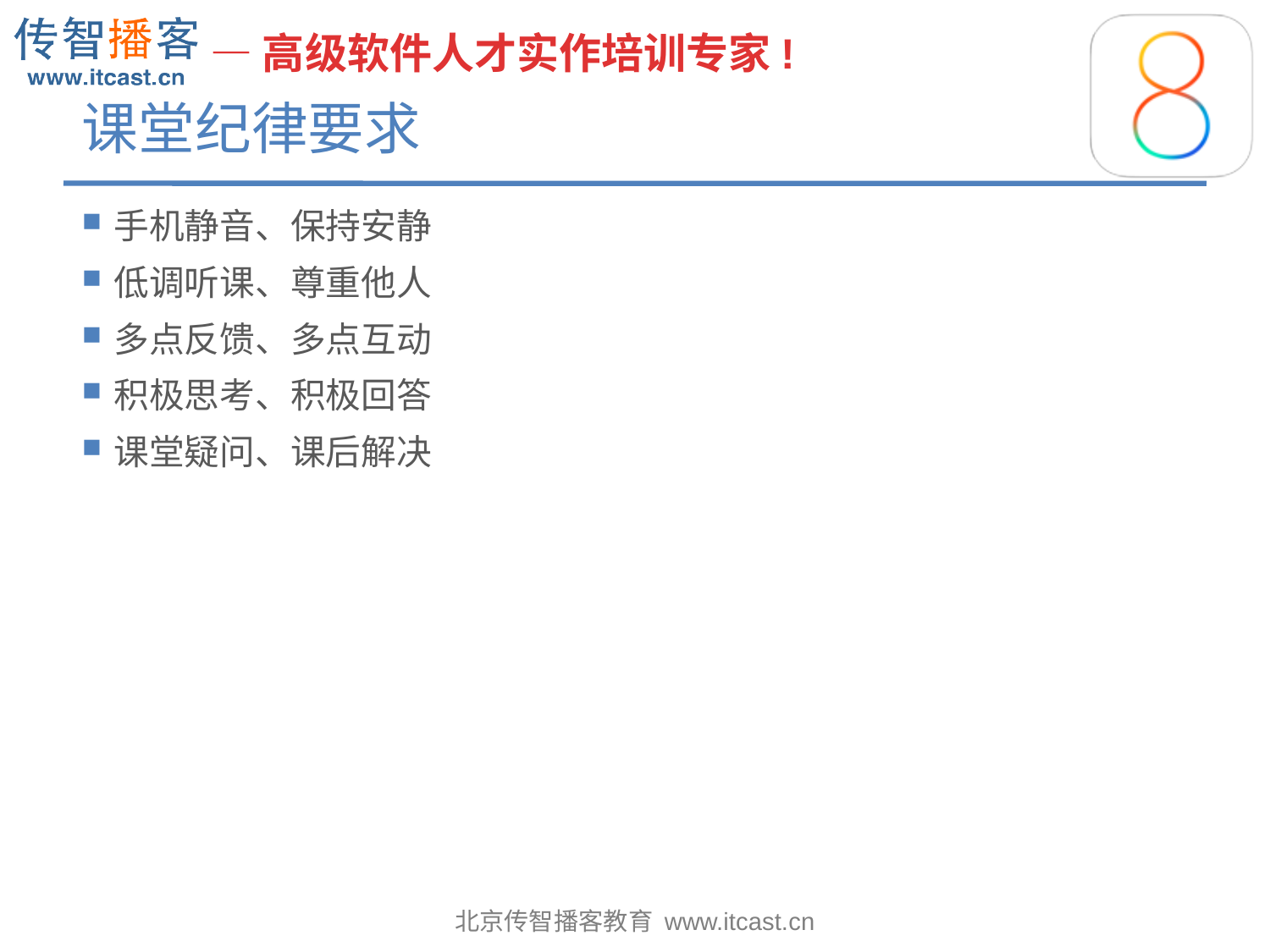

# 课堂纪律要求
手机静音、保持安静
低调听课、尊重他人
多点反馈、多点互动
积极思考、积极回答
课堂疑问、课后解决